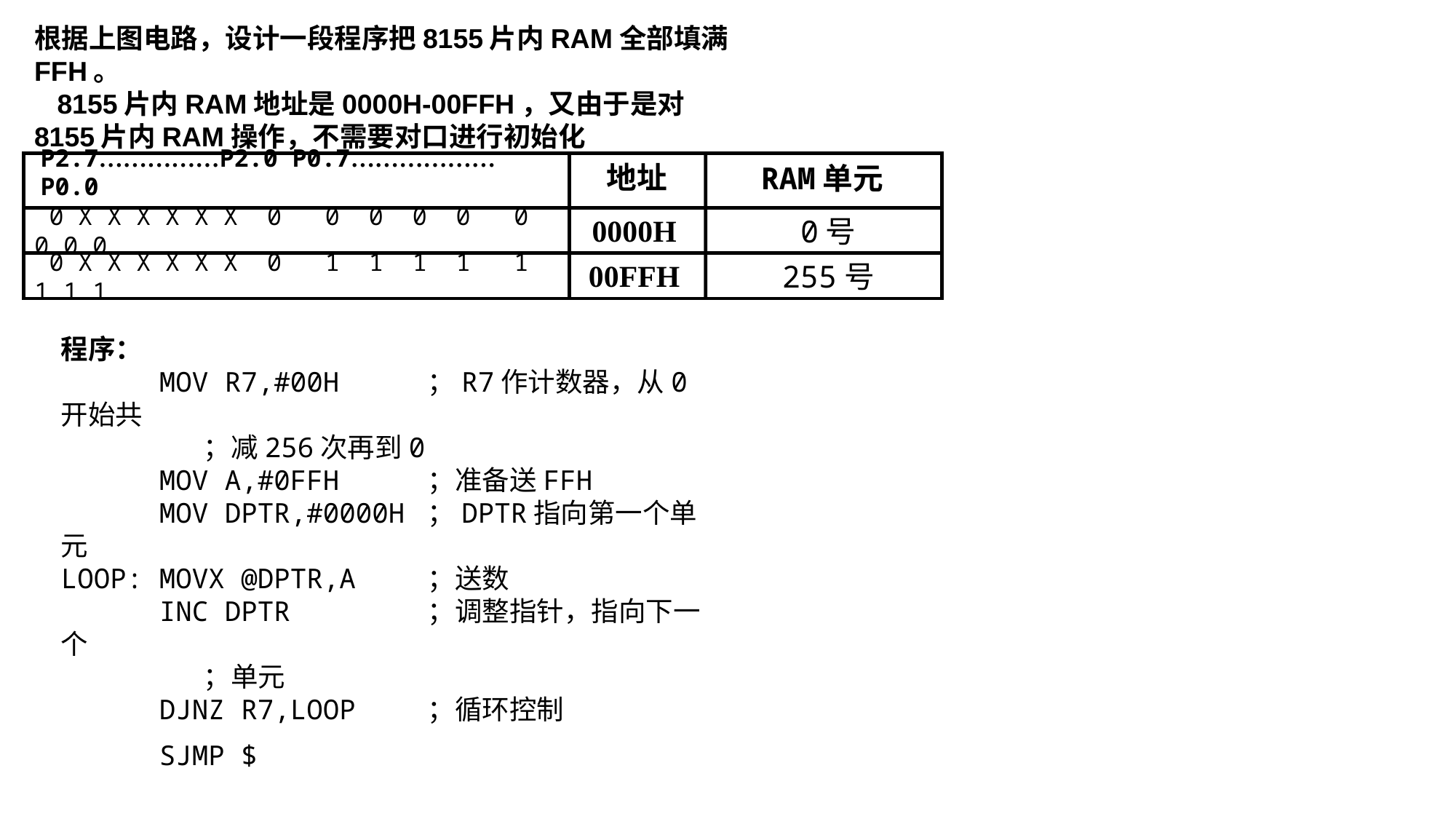

根据上图电路，设计一段程序把8155片内RAM全部填满FFH。
   8155片内RAM地址是0000H-00FFH，又由于是对8155片内RAM操作，不需要对口进行初始化
P2.7……………P2.0 P0.7……………… P0.0

地址

       RAM单元

0000H

 0 X X X X X X  0   0  0  0  0   0 0 0 0

        0号
00FFH

 0 X X X X X X  0   1  1  1  1   1 1 1 1

        255号
程序：
      MOV R7,#00H     ；R7作计数器，从0开始共
                      ；减256次再到0
      MOV A,#0FFH     ；准备送FFH
      MOV DPTR,#0000H ；DPTR指向第一个单元
LOOP: MOVX @DPTR,A    ；送数
      INC DPTR        ；调整指针，指向下一个
                      ；单元
      DJNZ R7,LOOP    ；循环控制
      SJMP $